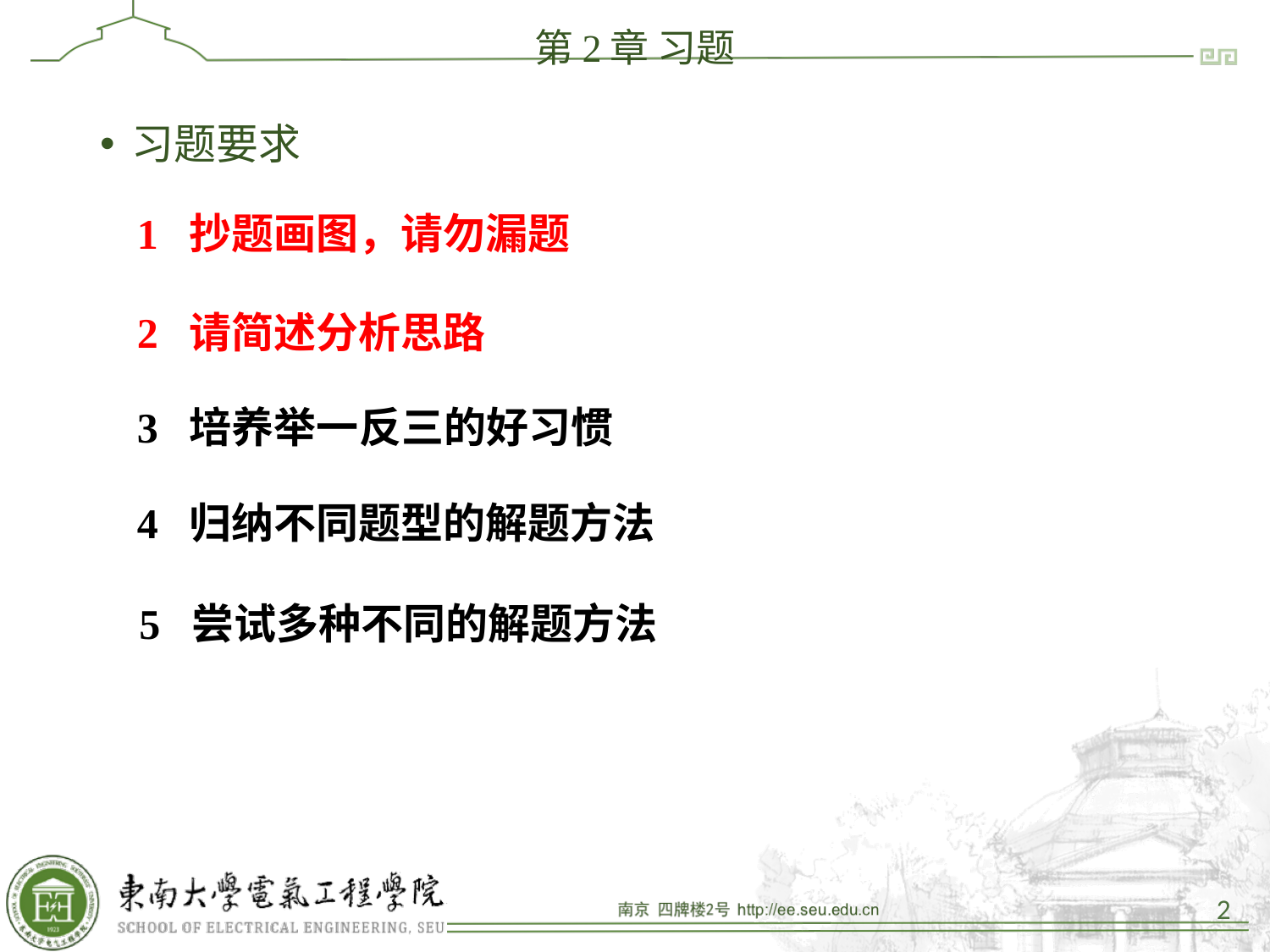

# 第2章 习题
习题要求
1  抄题画图，请勿漏题
2  请简述分析思路
3  培养举一反三的好习惯
4  归纳不同题型的解题方法
5  尝试多种不同的解题方法
2